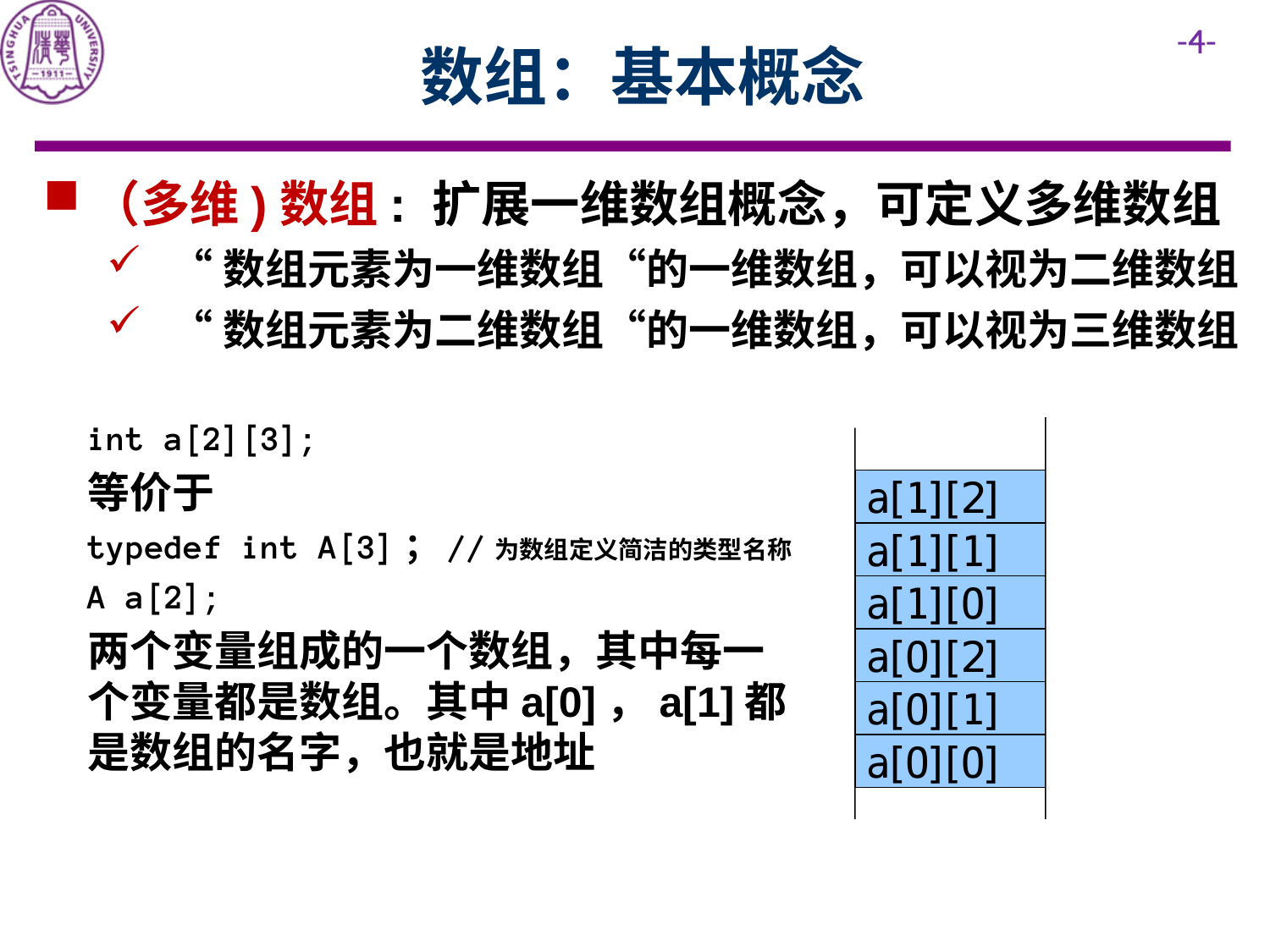

# 数组：基本概念
（多维)数组: 扩展一维数组概念，可定义多维数组
“数组元素为一维数组“的一维数组，可以视为二维数组
“数组元素为二维数组“的一维数组，可以视为三维数组
int a[2][3];
等价于
typedef int A[3]；//为数组定义简洁的类型名称
A a[2];
两个变量组成的一个数组，其中每一个变量都是数组。其中a[0]，a[1]都是数组的名字，也就是地址

a[1][2]
a[1][1]
a[1][0]
a[0][2]
a[0][1]
a[0][0]